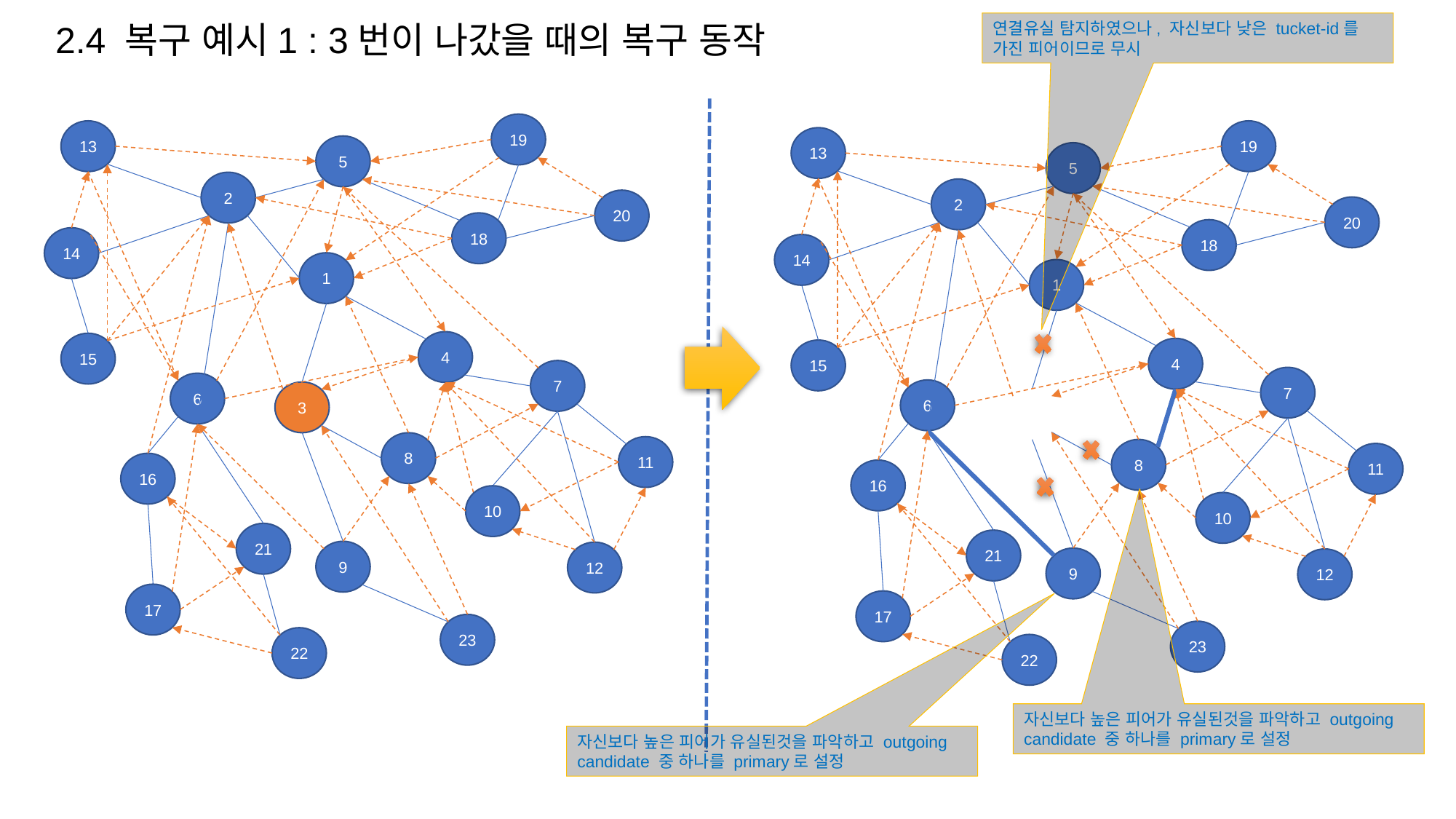

# 2.4 복구 예시1 : 3번이 나갔을 때의 복구 동작
연결유실 탐지하였으나, 자신보다 낮은 tucket-id를 가진 피어이므로 무시
19
13
19
13
5
5
2
2
20
20
18
18
14
14
1
1

4
15
4
15
7
7
6
6
3
8

11
8
11
16
16

10
10
21
21
9
12
9
12
17
17
23
23
22
22
자신보다 높은 피어가 유실된것을 파악하고 outgoing candidate 중 하나를 primary로 설정
자신보다 높은 피어가 유실된것을 파악하고 outgoing candidate 중 하나를 primary로 설정